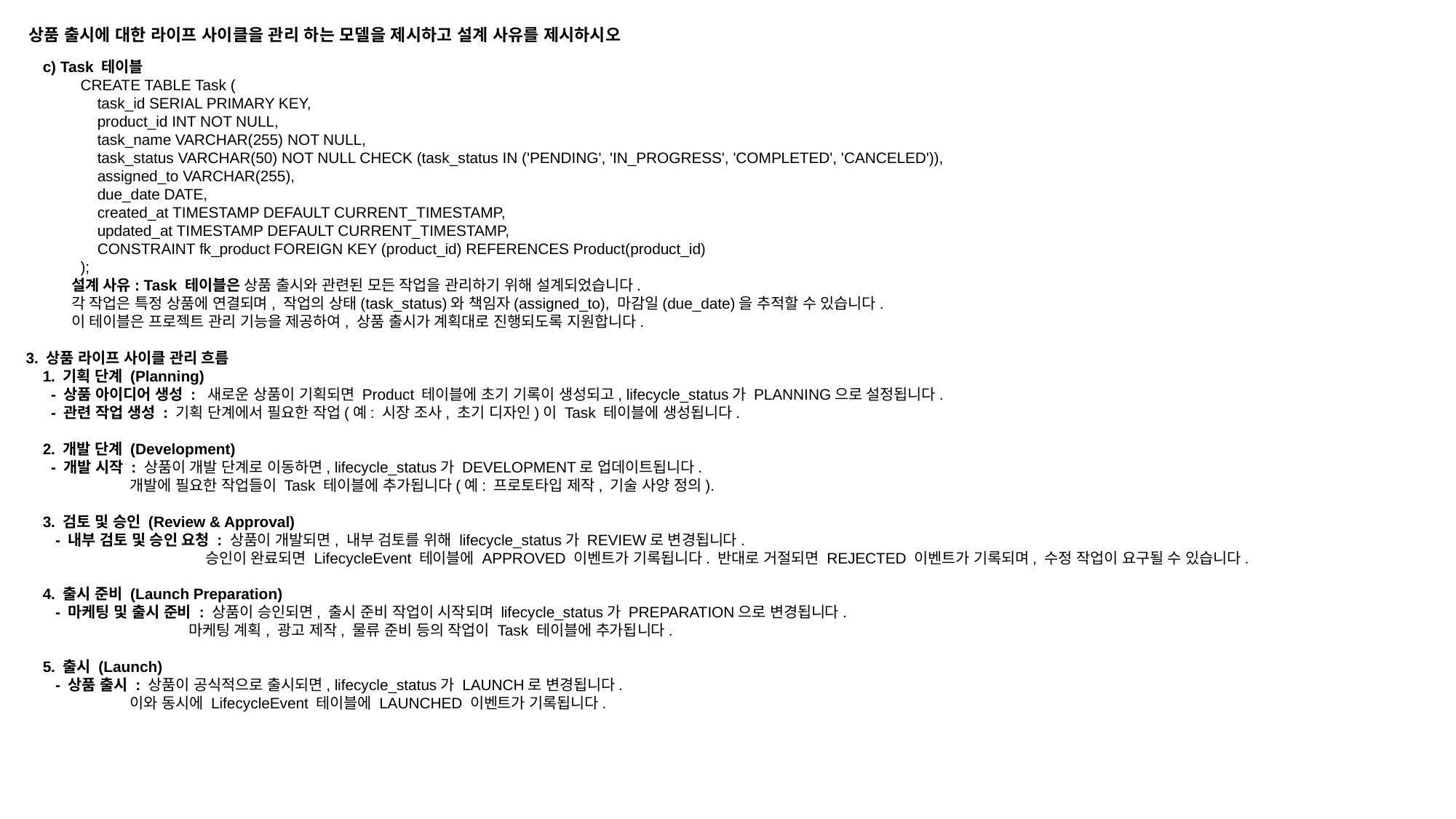

상품 출시에 대한 라이프 사이클을 관리 하는 모델을 제시하고 설계 사유를 제시하시오
    c) Task 테이블
CREATE TABLE Task (
    task_id SERIAL PRIMARY KEY,
    product_id INT NOT NULL,
    task_name VARCHAR(255) NOT NULL,
    task_status VARCHAR(50) NOT NULL CHECK (task_status IN ('PENDING', 'IN_PROGRESS', 'COMPLETED', 'CANCELED')),
    assigned_to VARCHAR(255),
    due_date DATE,
    created_at TIMESTAMP DEFAULT CURRENT_TIMESTAMP,
    updated_at TIMESTAMP DEFAULT CURRENT_TIMESTAMP,
    CONSTRAINT fk_product FOREIGN KEY (product_id) REFERENCES Product(product_id)
);
          설계 사유: Task 테이블은 상품 출시와 관련된 모든 작업을 관리하기 위해 설계되었습니다.
          각 작업은 특정 상품에 연결되며, 작업의 상태(task_status)와 책임자(assigned_to), 마감일(due_date)을 추적할 수 있습니다.
          이 테이블은 프로젝트 관리 기능을 제공하여, 상품 출시가 계획대로 진행되도록 지원합니다.

3. 상품 라이프 사이클 관리 흐름
    1. 기획 단계 (Planning)
      - 상품 아이디어 생성 :  새로운 상품이 기획되면 Product 테이블에 초기 기록이 생성되고, lifecycle_status가 PLANNING으로 설정됩니다.
      - 관련 작업 생성 : 기획 단계에서 필요한 작업(예: 시장 조사, 초기 디자인)이 Task 테이블에 생성됩니다.

    2. 개발 단계 (Development)
      - 개발 시작 : 상품이 개발 단계로 이동하면, lifecycle_status가 DEVELOPMENT로 업데이트됩니다.
                        개발에 필요한 작업들이 Task 테이블에 추가됩니다(예: 프로토타입 제작, 기술 사양 정의).

    3. 검토 및 승인 (Review & Approval)
       - 내부 검토 및 승인 요청 : 상품이 개발되면, 내부 검토를 위해 lifecycle_status가 REVIEW로 변경됩니다.
                                          승인이 완료되면 LifecycleEvent 테이블에 APPROVED 이벤트가 기록됩니다. 반대로 거절되면 REJECTED 이벤트가 기록되며, 수정 작업이 요구될 수 있습니다.

    4. 출시 준비 (Launch Preparation)
       - 마케팅 및 출시 준비 : 상품이 승인되면, 출시 준비 작업이 시작되며 lifecycle_status가 PREPARATION으로 변경됩니다.
                                      마케팅 계획, 광고 제작, 물류 준비 등의 작업이 Task 테이블에 추가됩니다.

    5. 출시 (Launch)
       - 상품 출시 : 상품이 공식적으로 출시되면, lifecycle_status가 LAUNCH로 변경됩니다.
                        이와 동시에 LifecycleEvent 테이블에 LAUNCHED 이벤트가 기록됩니다.